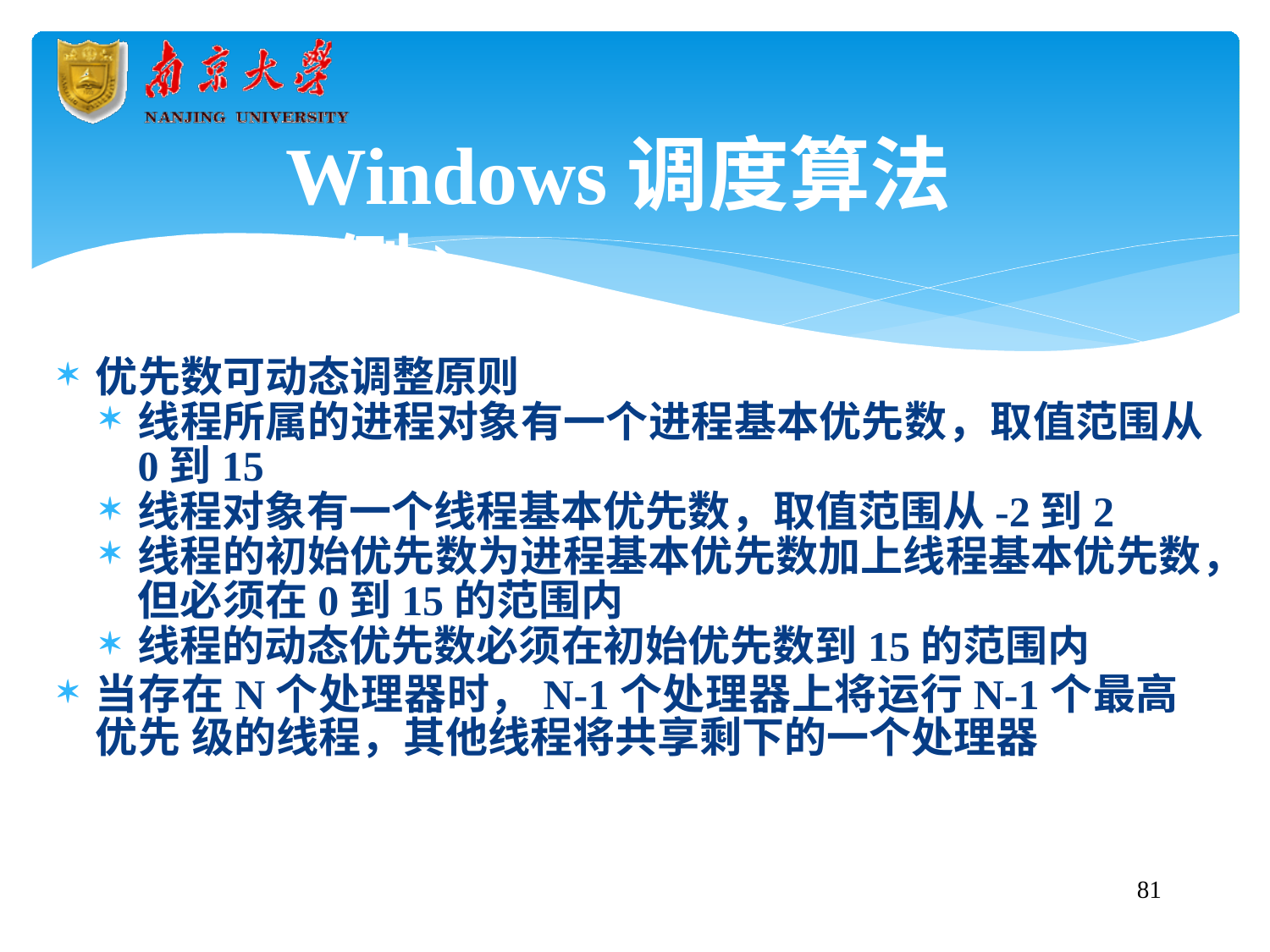

# Windows调度算法(例)
优先数可动态调整原则
线程所属的进程对象有一个进程基本优先数，取值范围从
0到15
线程对象有一个线程基本优先数，取值范围从-2到2
线程的初始优先数为进程基本优先数加上线程基本优先数，
但必须在0到15的范围内
线程的动态优先数必须在初始优先数到15的范围内
当存在N个处理器时，N-1个处理器上将运行N-1个最高优先 级的线程，其他线程将共享剩下的一个处理器
81